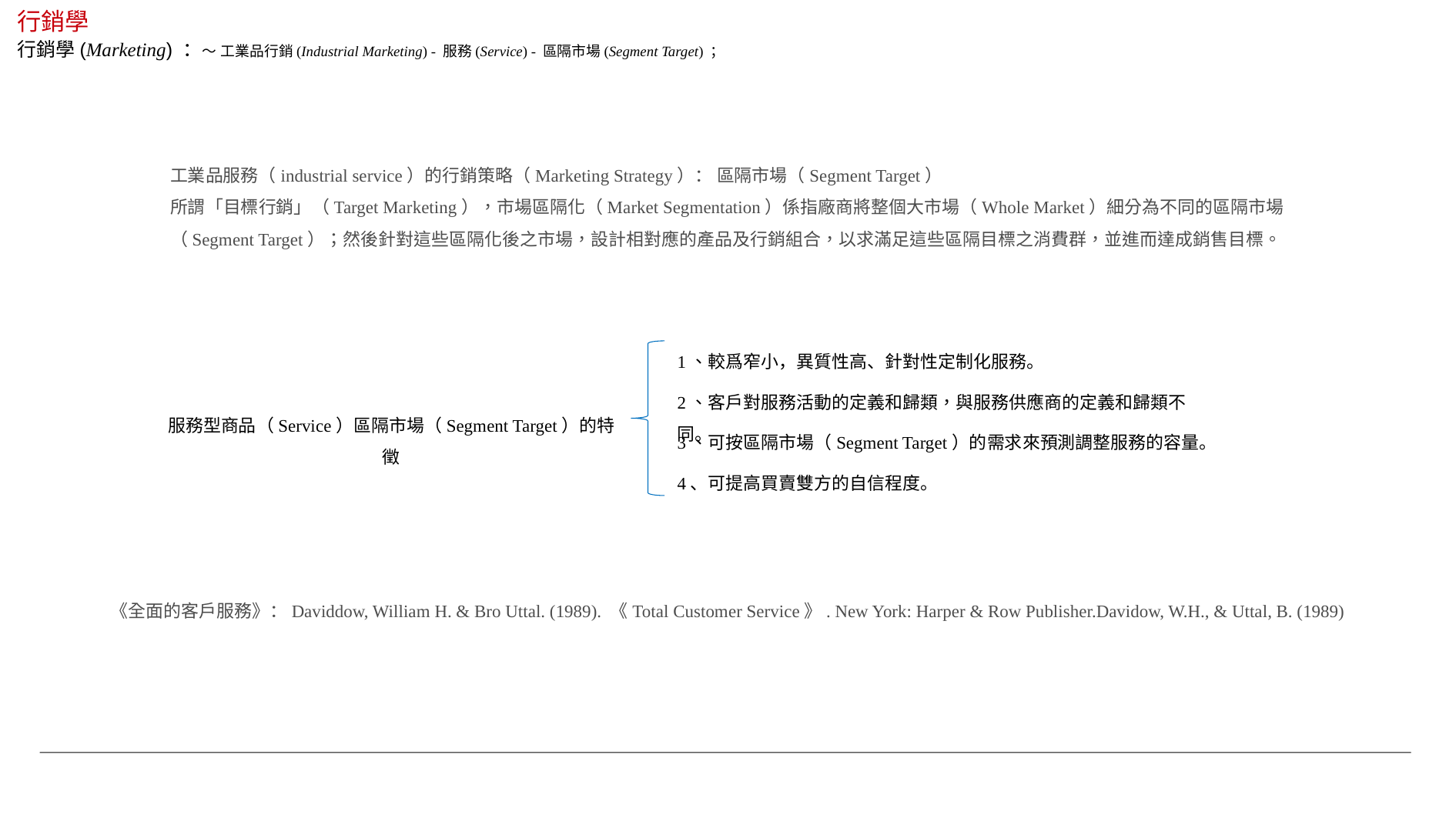

行銷學
行銷學(Marketing) ：～ 工業品行銷(Industrial Marketing) - 服務(Service) - 區隔市場(Segment Target) ；
工業品服務（industrial service）的行銷策略（Marketing Strategy）： 區隔市場（Segment Target）
所謂「目標行銷」（Target Marketing），市場區隔化（Market Segmentation）係指廠商將整個大市場（Whole Market）細分為不同的區隔市場（Segment Target）；然後針對這些區隔化後之市場，設計相對應的產品及行銷組合，以求滿足這些區隔目標之消費群，並進而達成銷售目標。
1、較爲窄小，異質性高、針對性定制化服務。

2、客戶對服務活動的定義和歸類，與服務供應商的定義和歸類不同。
服務型商品（Service）區隔市場（Segment Target）的特徵
3、可按區隔市場（Segment Target）的需求來預測調整服務的容量。
4、可提高買賣雙方的自信程度。
《全面的客戶服務》：Daviddow, William H. & Bro Uttal. (1989). 《Total Customer Service》. New York: Harper & Row Publisher.Davidow, W.H., & Uttal, B. (1989)